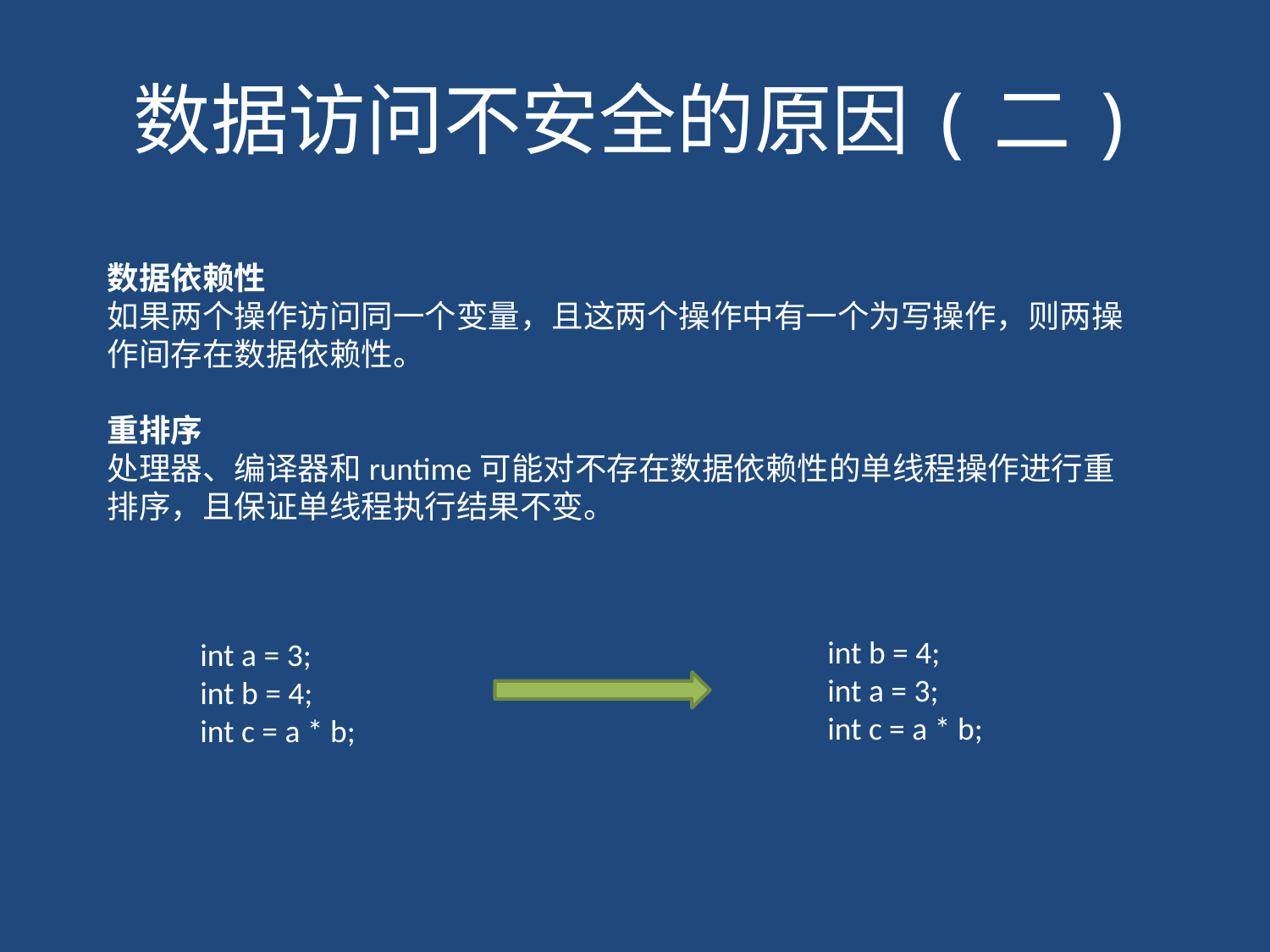

# 数据访问不安全的原因(二)
数据依赖性
如果两个操作访问同一个变量，且这两个操作中有一个为写操作，则两操作间存在数据依赖性。

重排序
处理器、编译器和runtime可能对不存在数据依赖性的单线程操作进行重排序，且保证单线程执行结果不变。
int b = 4;
int a = 3;
int c = a * b;
int a = 3;
int b = 4;
int c = a * b;